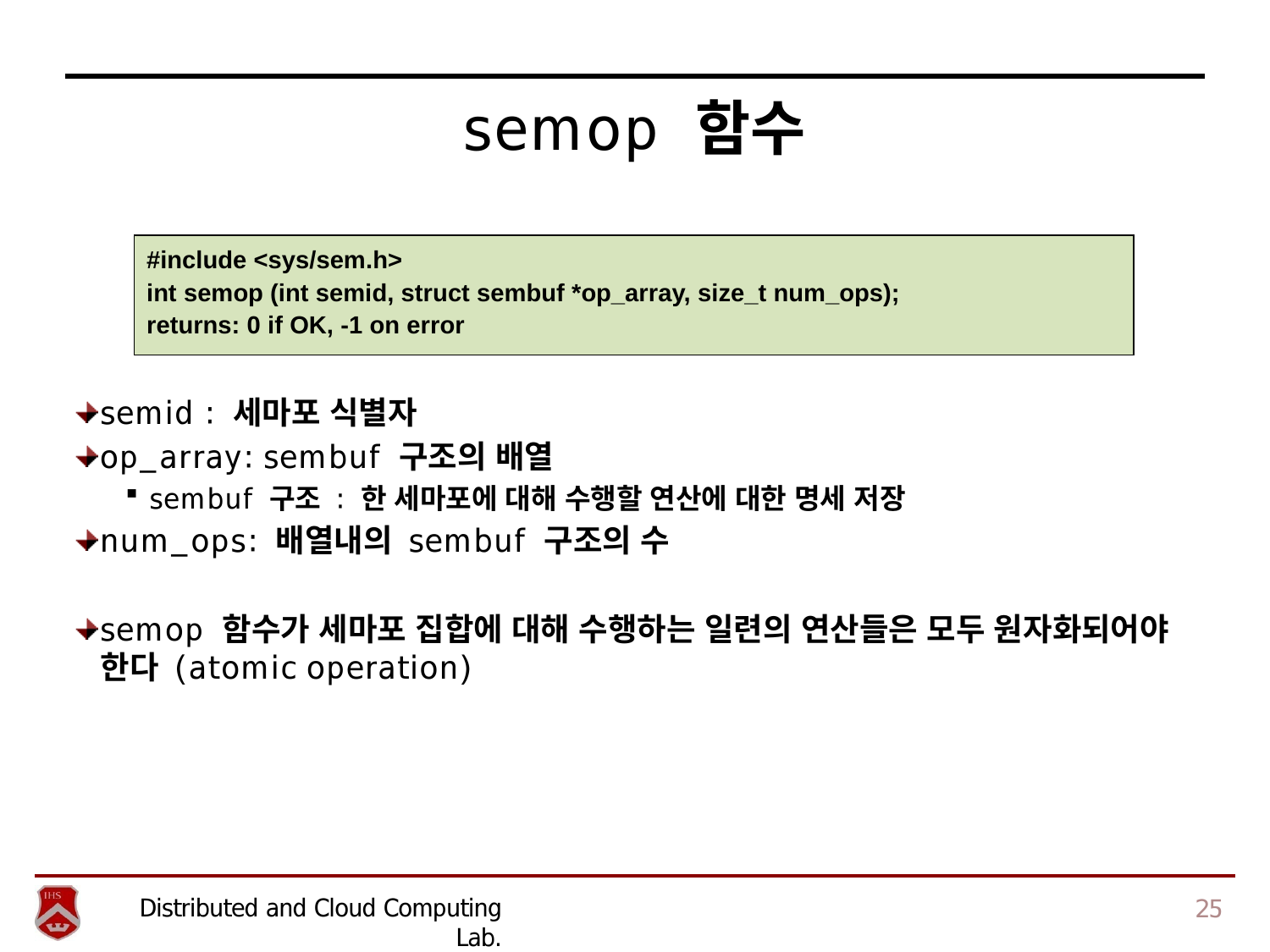

# semop 함수
#include <sys/sem.h>
int semop (int semid, struct sembuf *op_array, size_t num_ops);
returns: 0 if OK, -1 on error
semid : 세마포 식별자
op_array: sembuf 구조의 배열
sembuf 구조 : 한 세마포에 대해 수행할 연산에 대한 명세 저장
num_ops: 배열내의 sembuf 구조의 수

semop 함수가 세마포 집합에 대해 수행하는 일련의 연산들은 모두 원자화되어야 한다 (atomic operation)

25